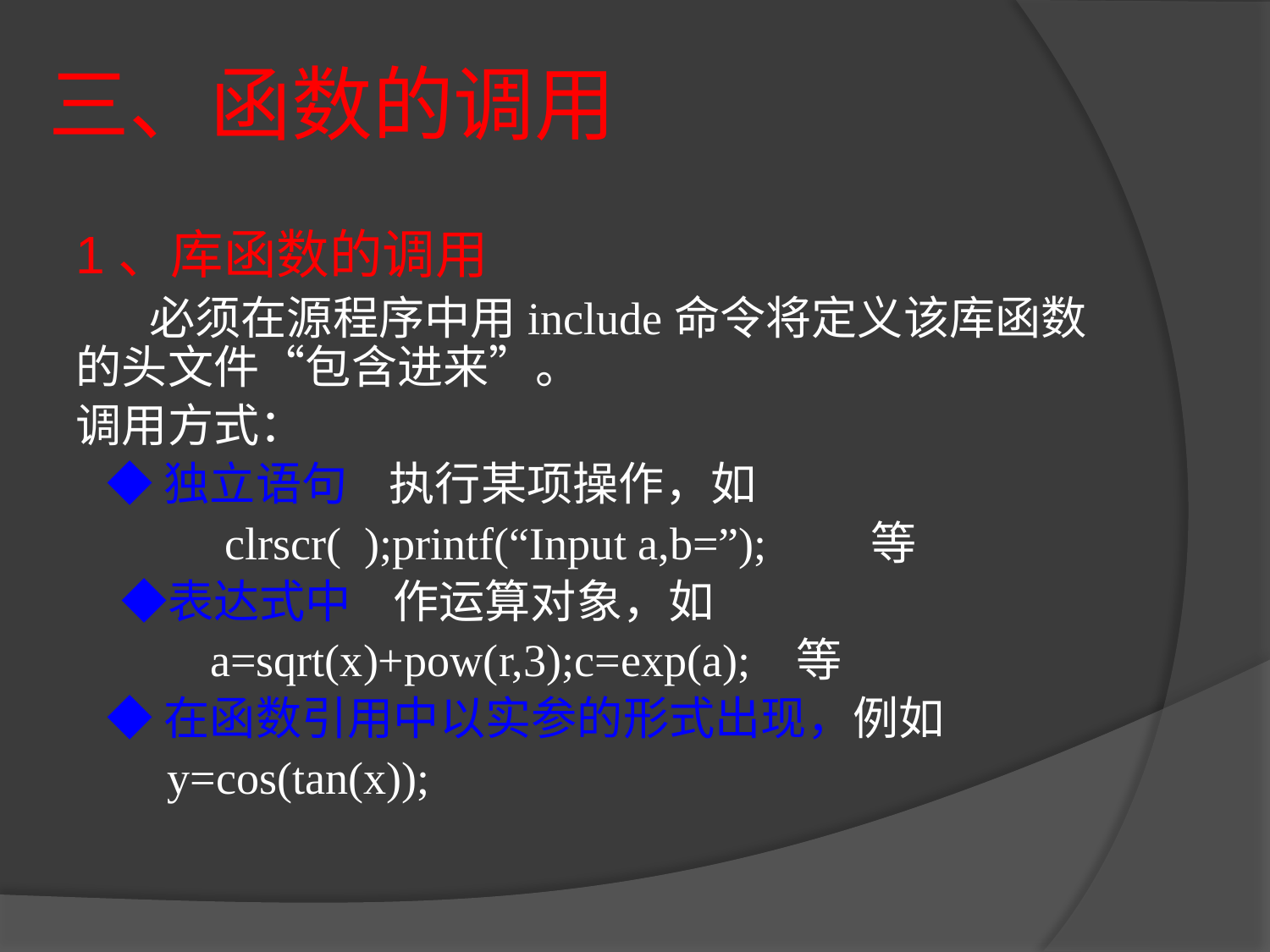

# 三、函数的调用
1、库函数的调用
      必须在源程序中用include命令将定义该库函数的头文件“包含进来”。
调用方式：
   ◆独立语句    执行某项操作，如
　　　clrscr(  );printf(“Input a,b=”);　　等
　◆表达式中    作运算对象，如
　　   a=sqrt(x)+pow(r,3);c=exp(a);   等
   ◆在函数引用中以实参的形式出现，例如
        y=cos(tan(x));